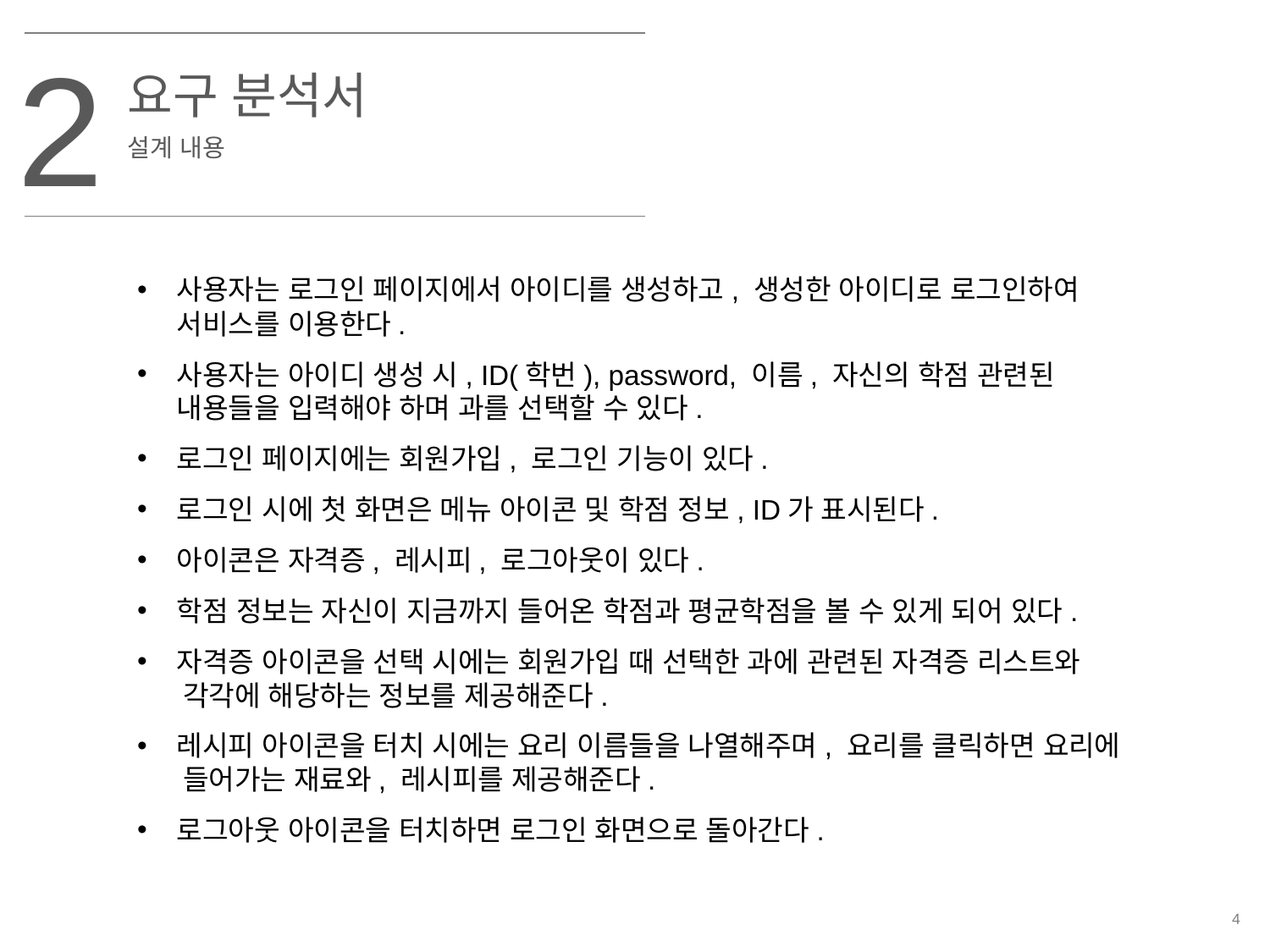

2
요구 분석서
설계 내용
사용자는 로그인 페이지에서 아이디를 생성하고, 생성한 아이디로 로그인하여 서비스를 이용한다.

사용자는 아이디 생성 시, ID(학번), password, 이름, 자신의 학점 관련된 내용들을 입력해야 하며 과를 선택할 수 있다.

로그인 페이지에는 회원가입, 로그인 기능이 있다.

로그인 시에 첫 화면은 메뉴 아이콘 및 학점 정보, ID가 표시된다.

아이콘은 자격증, 레시피, 로그아웃이 있다.

학점 정보는 자신이 지금까지 들어온 학점과 평균학점을 볼 수 있게 되어 있다.

자격증 아이콘을 선택 시에는 회원가입 때 선택한 과에 관련된 자격증 리스트와
     각각에 해당하는 정보를 제공해준다.

레시피 아이콘을 터치 시에는 요리 이름들을 나열해주며, 요리를 클릭하면 요리에
     들어가는 재료와, 레시피를 제공해준다.

로그아웃 아이콘을 터치하면 로그인 화면으로 돌아간다.